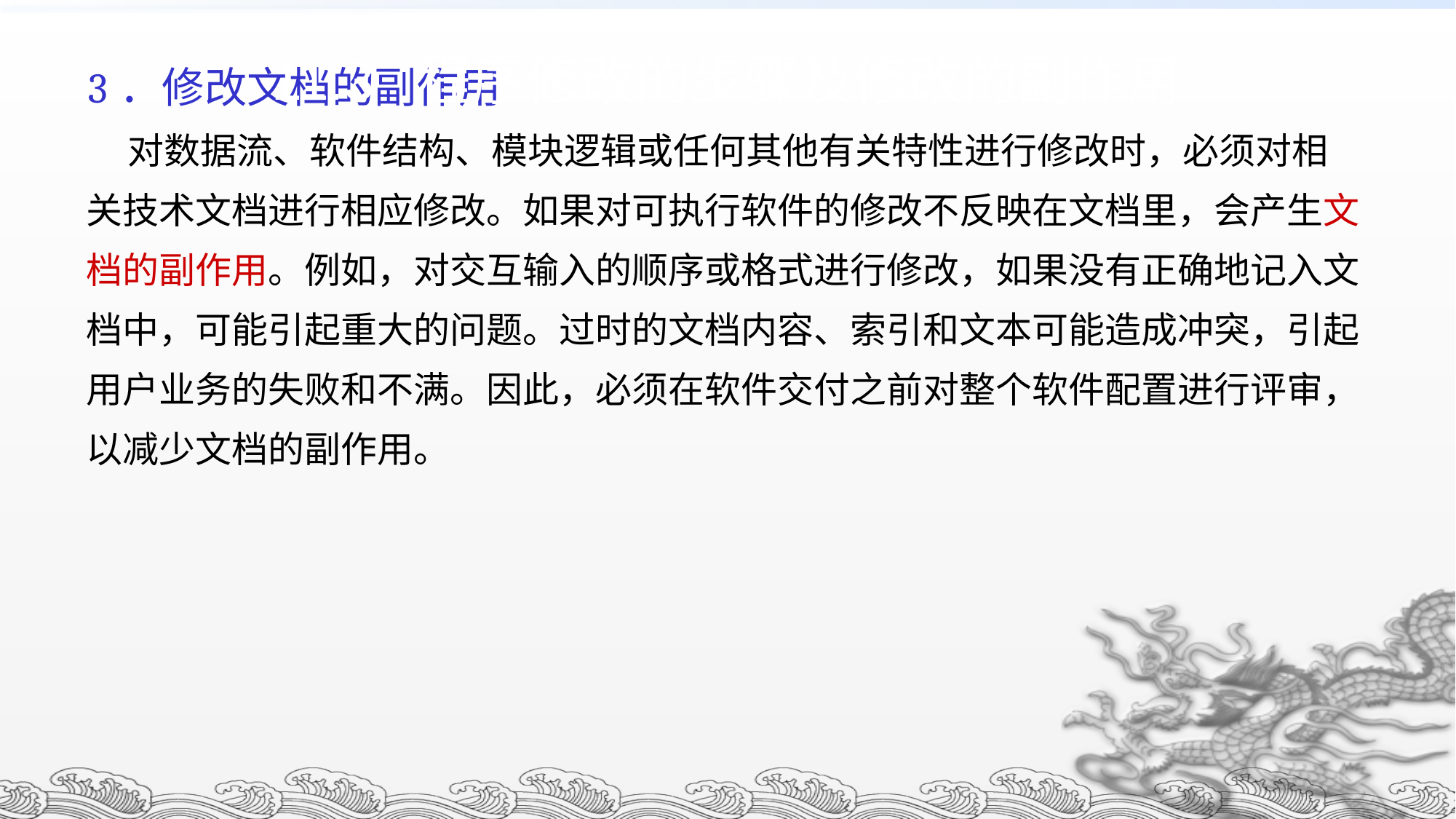

11.3  程序修改的步骤及修改的副作用
3．修改文档的副作用
    对数据流、软件结构、模块逻辑或任何其他有关特性进行修改时，必须对相
关技术文档进行相应修改。如果对可执行软件的修改不反映在文档里，会产生文
档的副作用。例如，对交互输入的顺序或格式进行修改，如果没有正确地记入文
档中，可能引起重大的问题。过时的文档内容、索引和文本可能造成冲突，引起
用户业务的失败和不满。因此，必须在软件交付之前对整个软件配置进行评审，
以减少文档的副作用。